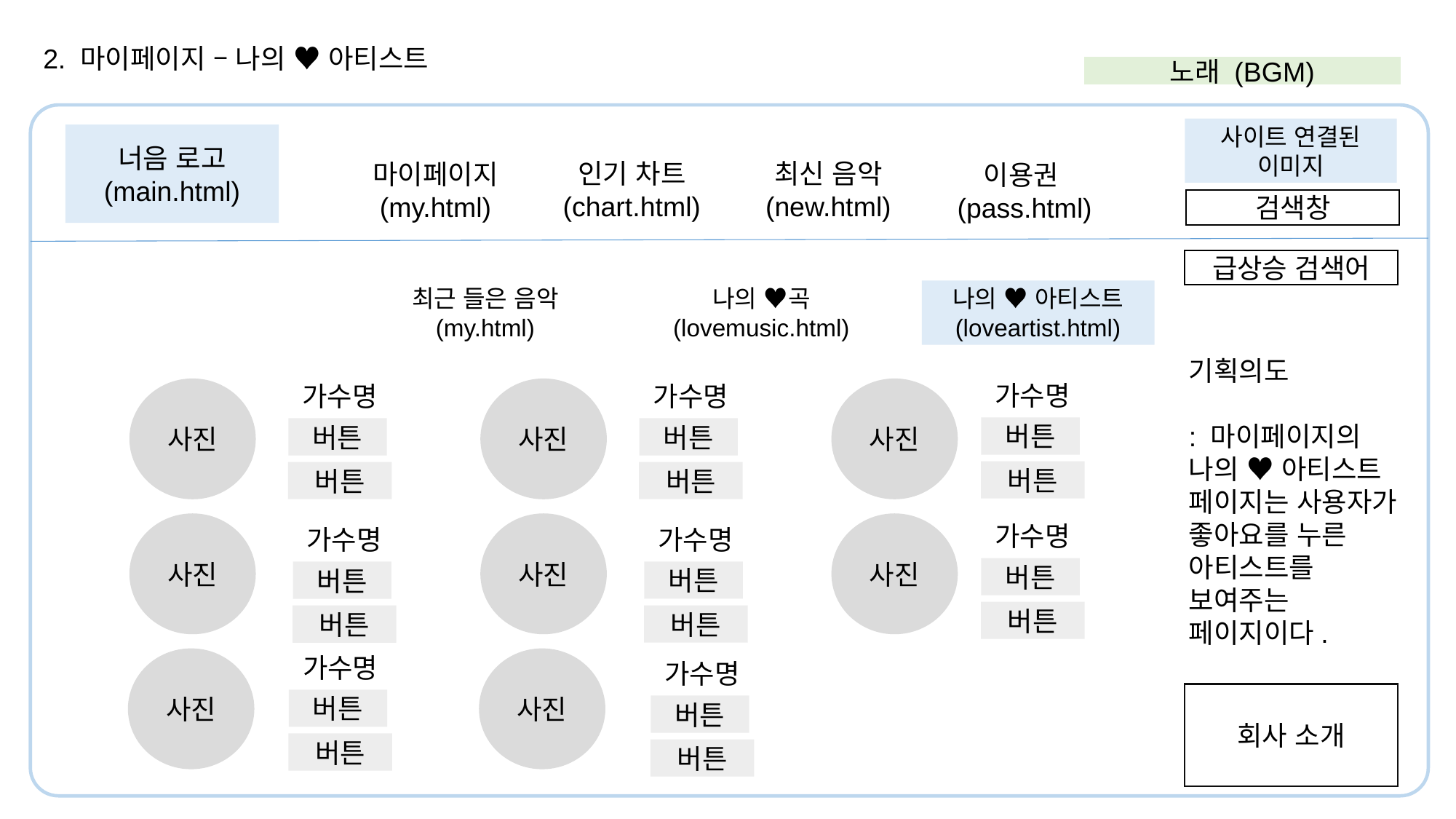

2. 마이페이지 – 나의 ♥ 아티스트
노래 (BGM)

사이트 연결된
이미지
너음 로고
(main.html)
최신 음악 (new.html)
마이페이지 (my.html)
인기 차트 (chart.html)
이용권(pass.html)
검색창
급상승 검색어
최근 들은 음악 (my.html)
나의 ♥곡 (lovemusic.html)
나의 ♥ 아티스트
(loveartist.html)
기획의도

: 마이페이지의
나의 ♥ 아티스트 페이지는 사용자가 좋아요를 누른 아티스트를 보여주는 페이지이다.
가수명
가수명
가수명
사진
사진
사진
버튼
버튼
버튼
버튼
버튼
버튼
사진
사진
사진
가수명
가수명
가수명
버튼
버튼
버튼
버튼
버튼
버튼
가수명
사진
사진
가수명
회사 소개
버튼
버튼
버튼
버튼